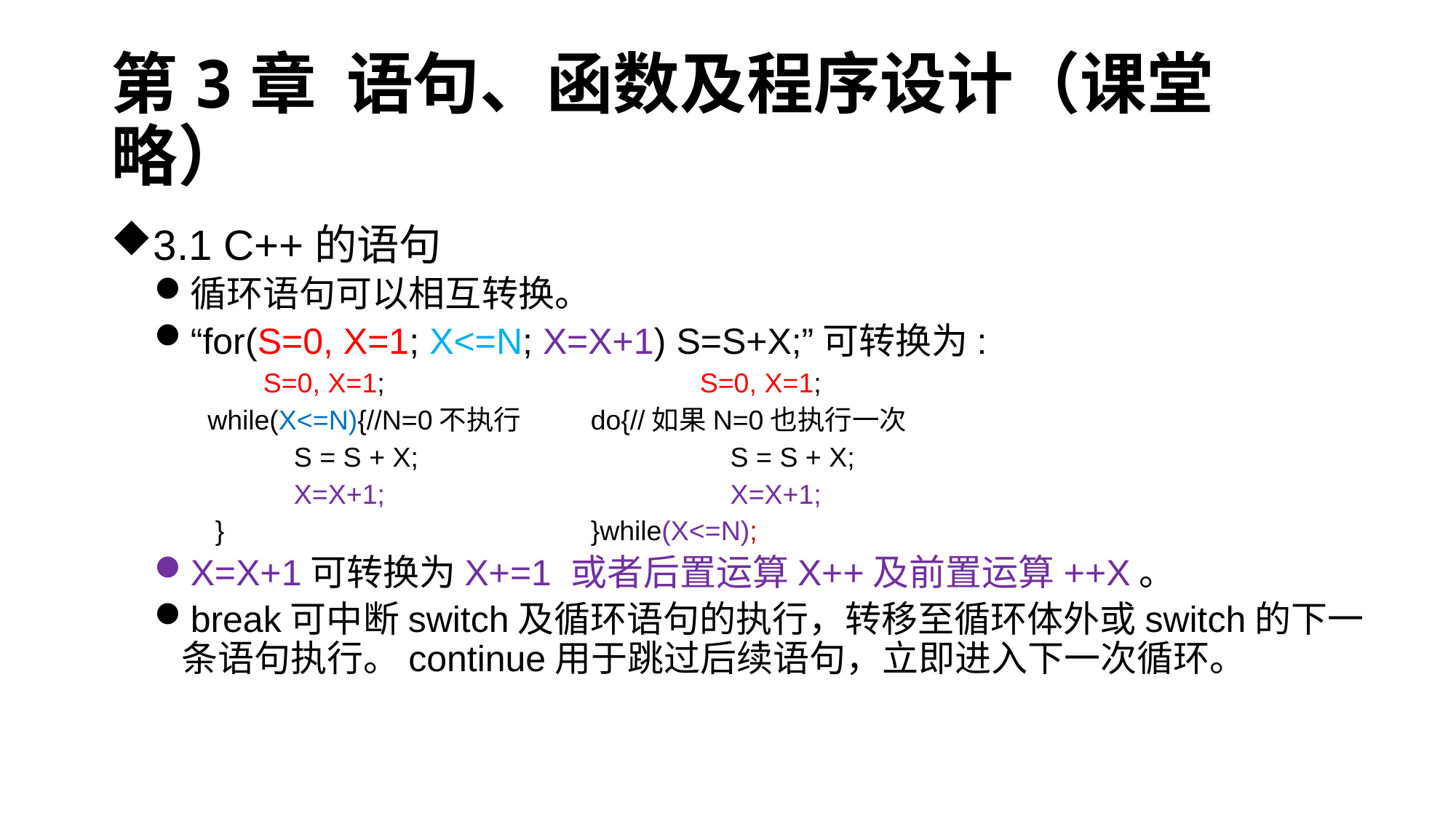

# 第3章  语句、函数及程序设计（课堂略）
3.1 C++的语句
循环语句可以相互转换。
“for(S=0, X=1; X<=N; X=X+1) S=S+X;”可转换为:
	S=0, X=1; 			S=0, X=1;
       while(X<=N){//N=0不执行	do{//如果N=0也执行一次
	    S = S + X;			    S = S + X;
	    X=X+1;			    X=X+1;
        }				}while(X<=N);
X=X+1可转换为X+=1 或者后置运算X++及前置运算++X。
break可中断switch及循环语句的执行，转移至循环体外或switch的下一条语句执行。continue用于跳过后续语句，立即进入下一次循环。